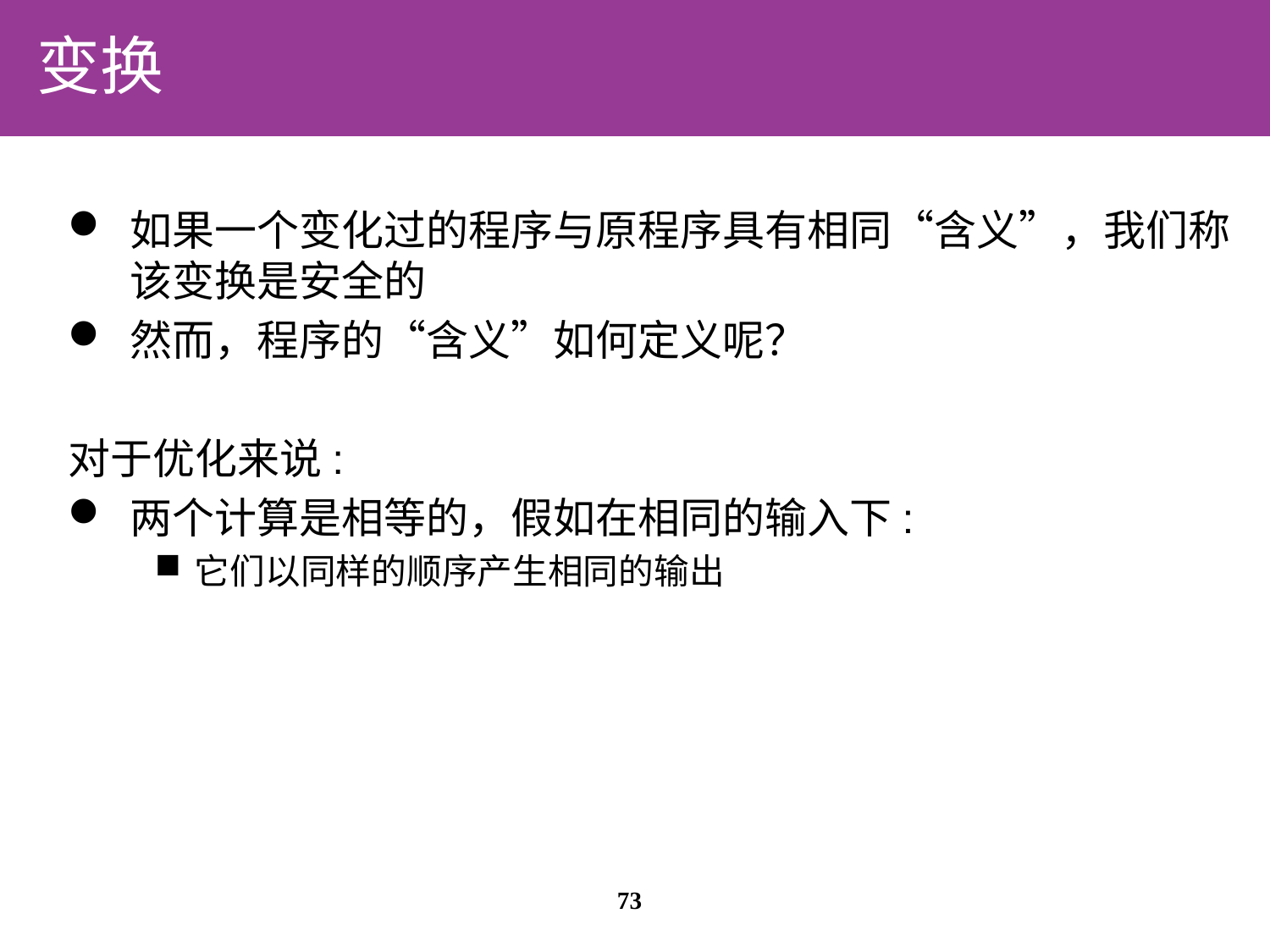

# 变换
如果一个变化过的程序与原程序具有相同“含义”，我们称该变换是安全的
然而，程序的“含义”如何定义呢？

对于优化来说:
两个计算是相等的，假如在相同的输入下:
它们以同样的顺序产生相同的输出
73